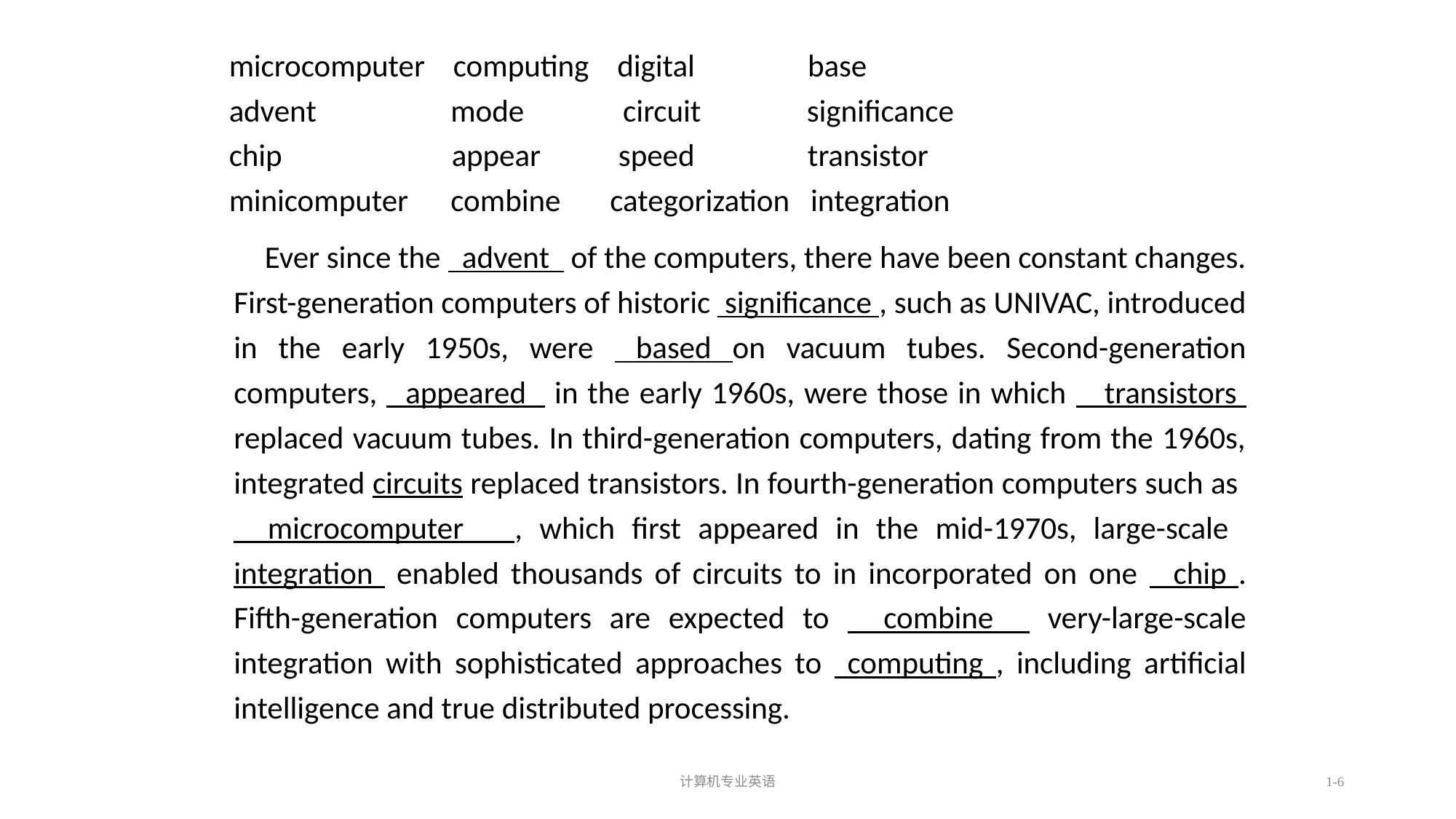

计算机专业英语
1-6
   microcomputer    computing    digital                base
   advent                   mode              circuit               significance
   chip                        appear           speed                transistor
   minicomputer      combine       categorization   integration
        Ever since the   advent   of the computers, there have been constant changes. First-generation computers of historic  significance , such as UNIVAC, introduced in the early 1950s, were  based on vacuum tubes. Second-generation computers,   appeared   in the early 1960s, were those in which    transistors  replaced vacuum tubes. In third-generation computers, dating from the 1960s, integrated circuits replaced transistors. In fourth-generation computers such as    microcomputer   , which first appeared in the mid-1970s, large-scale  integration  enabled thousands of circuits to in incorporated on one   chip . Fifth-generation computers are expected to   combine   very-large-scale integration with sophisticated approaches to  computing , including artificial intelligence and true distributed processing.